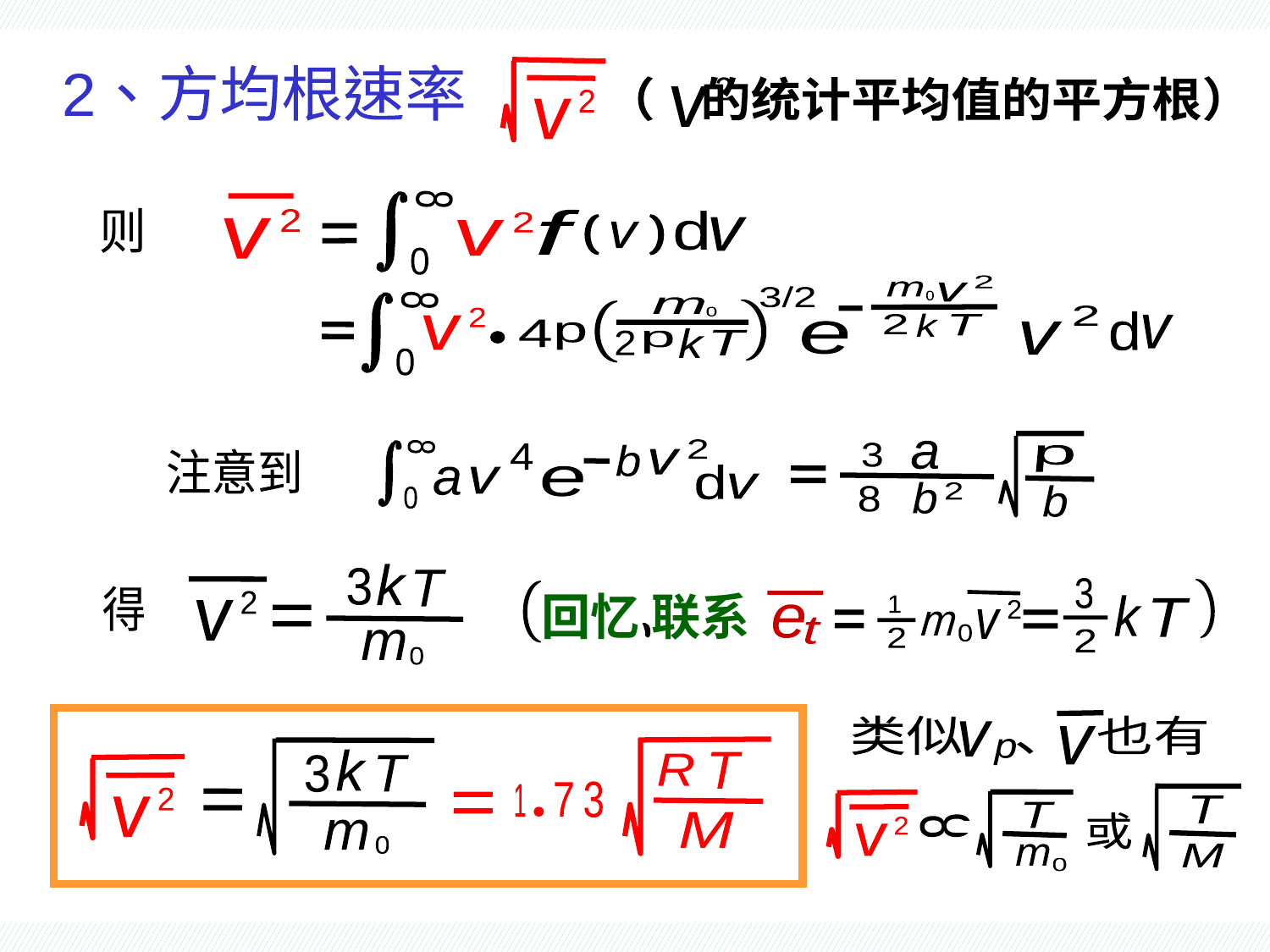

方均根速率

2
v
2、方均根速率
（    的统计平均值的平方根）
2
v
8

0

2
v

则
f

v
d
2
v
v
2
m
v
3/2
0
8

0
m

2
v

0
2
v

d
k
2
T
v
4
e

π

k
T
2
π

2
8

0
a
3
4
b
π
v

d
e
a
v

v

b
2
b
8
注意到
k
3
T

2
v

得

m
0
3

回忆 联系

2
v

ε
t
k
1
T

m

0
2
2

v
类似    、  也有
v
p

T

M

T

m

2
v
或
8

0

k
T
R
3
T

2
v
3
7
1

M
m
0